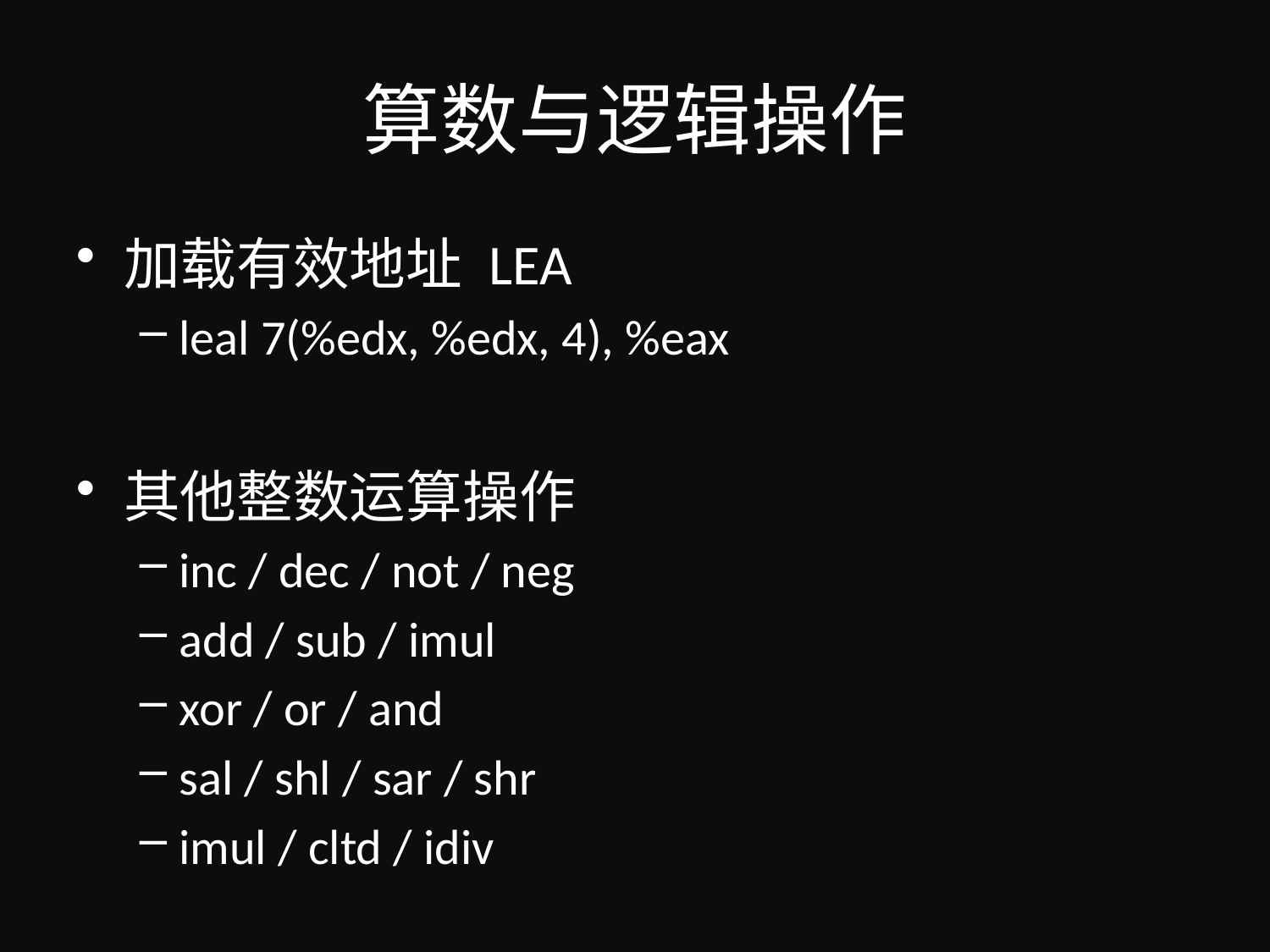

# 算数与逻辑操作
加载有效地址 LEA
leal 7(%edx, %edx, 4), %eax

其他整数运算操作
inc / dec / not / neg
add / sub / imul
xor / or / and
sal / shl / sar / shr
imul / cltd / idiv